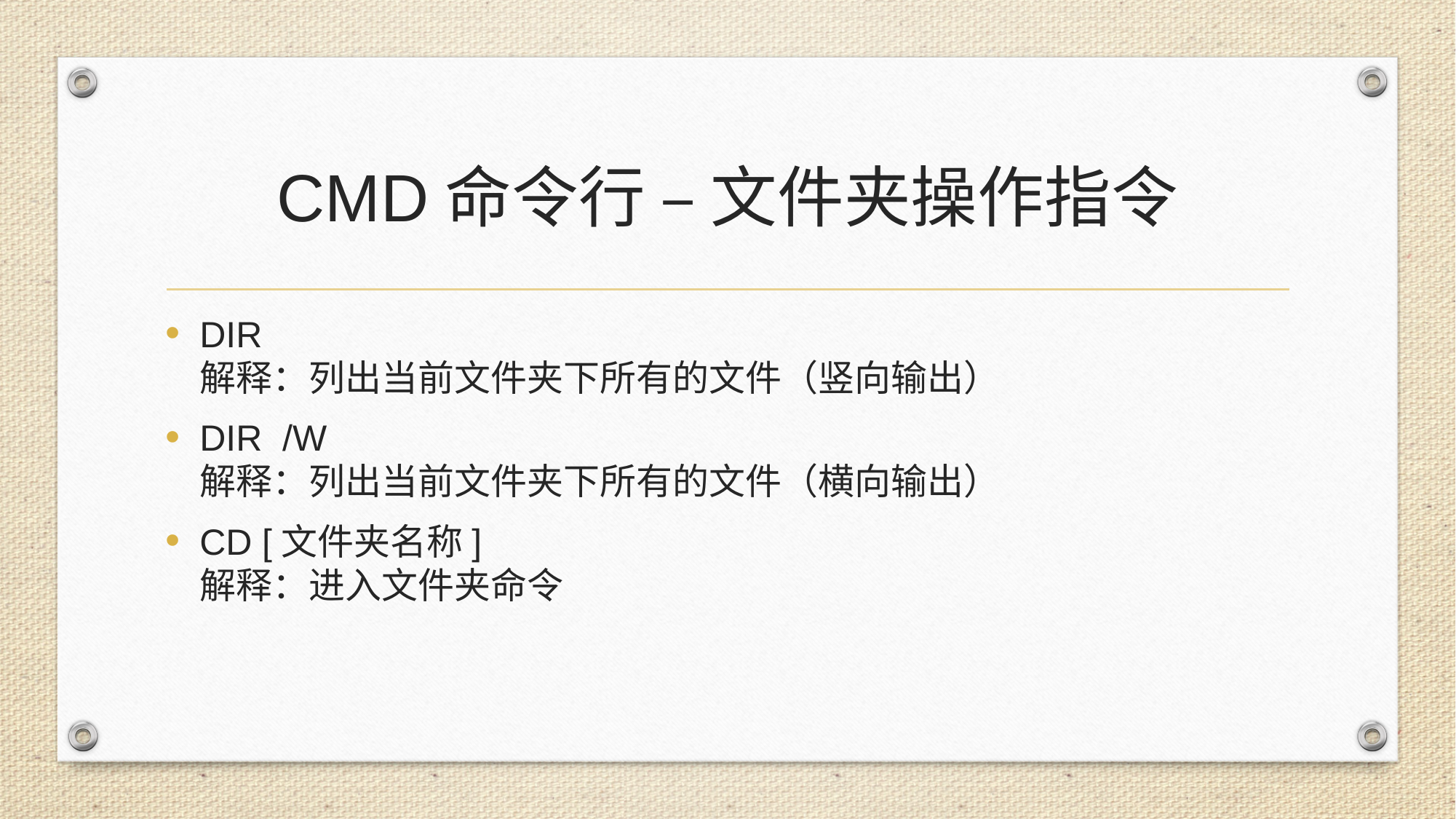

# CMD命令行 – 文件夹操作指令
DIR
解释：列出当前文件夹下所有的文件（竖向输出）
DIR  /W
解释：列出当前文件夹下所有的文件（横向输出）
CD [文件夹名称]
解释：进入文件夹命令